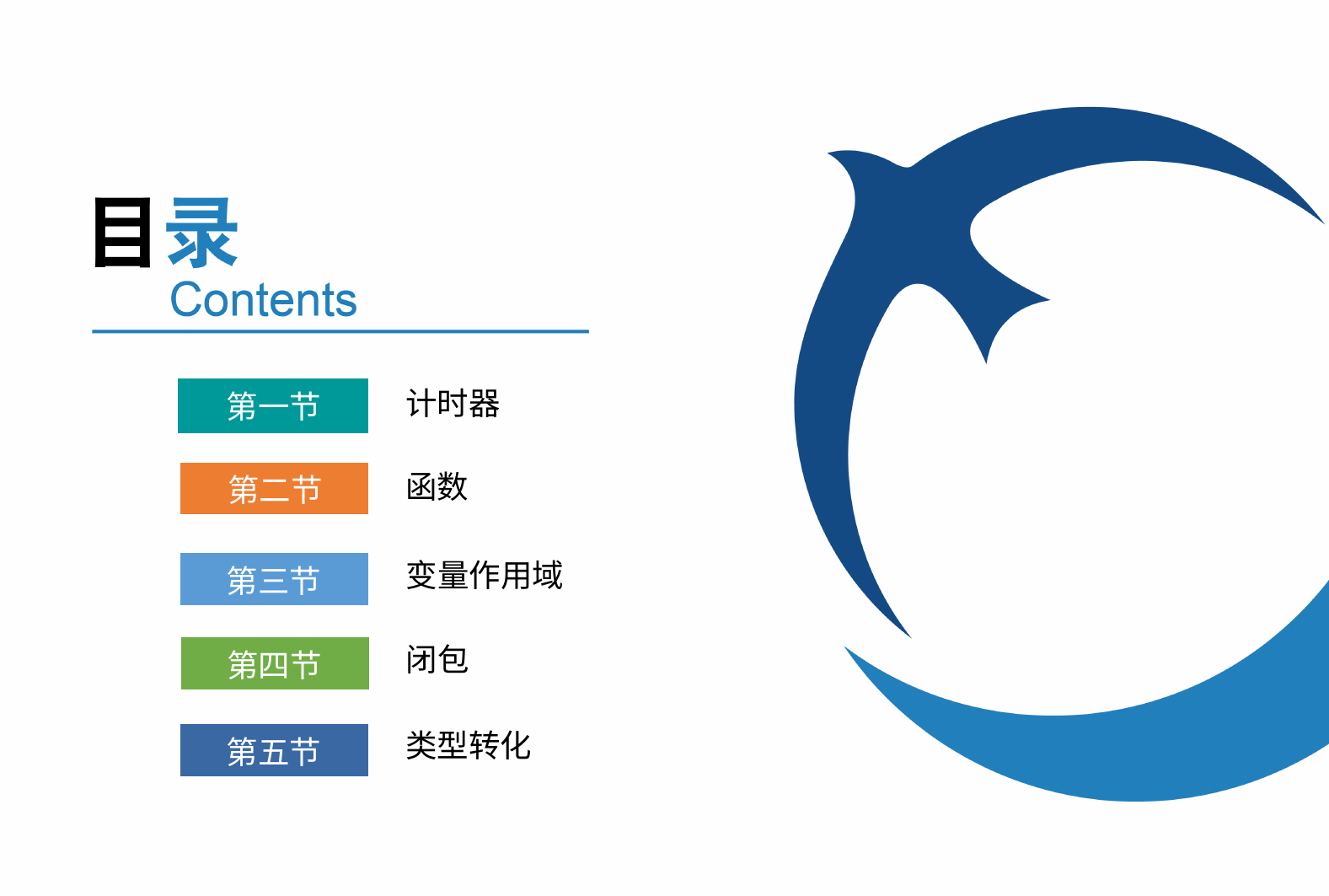

计时器
第一节
函数

第二节
第章
变量作用域

第三节
第四章
第章
闭包

第四节
第章
类型转化

第五节